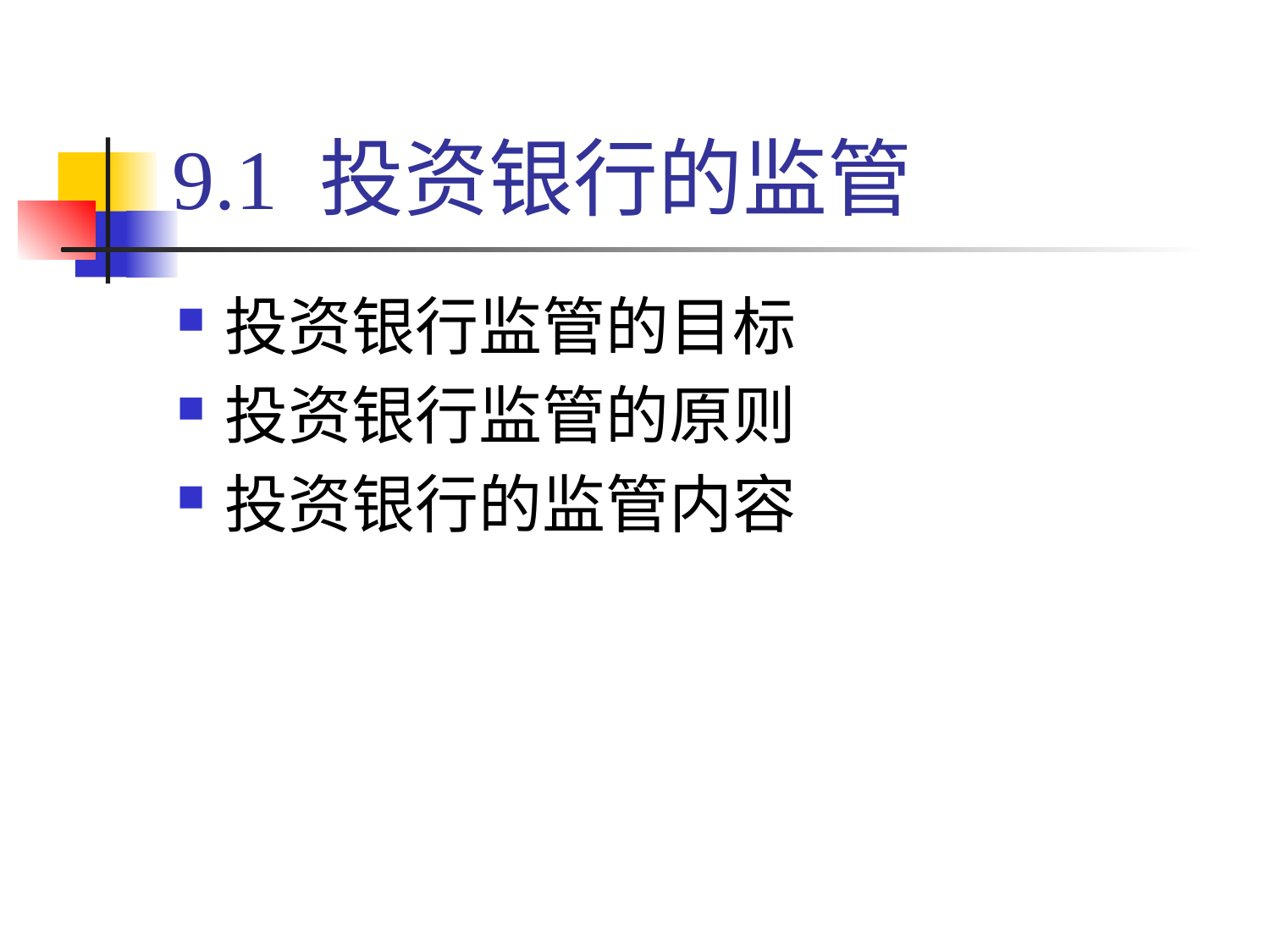

# 9.1 投资银行的监管
投资银行监管的目标
投资银行监管的原则
投资银行的监管内容